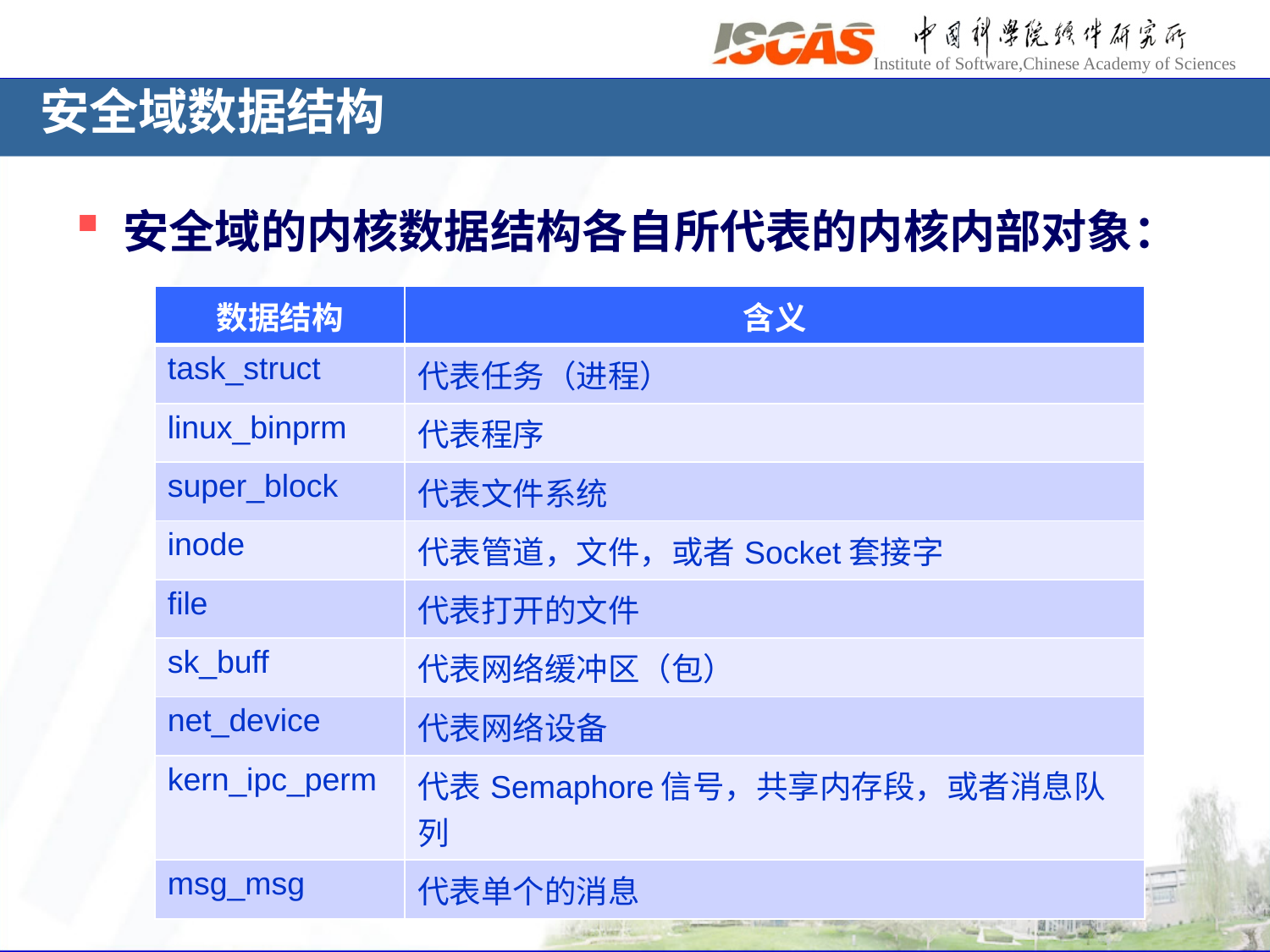

# 安全域数据结构
安全域的内核数据结构各自所代表的内核内部对象：

| 数据结构 | 含义 |
| --- | --- |
| task\_struct | 代表任务（进程） |
| linux\_binprm | 代表程序 |
| super\_block | 代表文件系统 |
| inode | 代表管道，文件，或者Socket套接字 |
| file | 代表打开的文件 |
| sk\_buff | 代表网络缓冲区（包） |
| net\_device | 代表网络设备 |
| kern\_ipc\_perm | 代表Semaphore信号，共享内存段，或者消息队列 |
| msg\_msg | 代表单个的消息 |